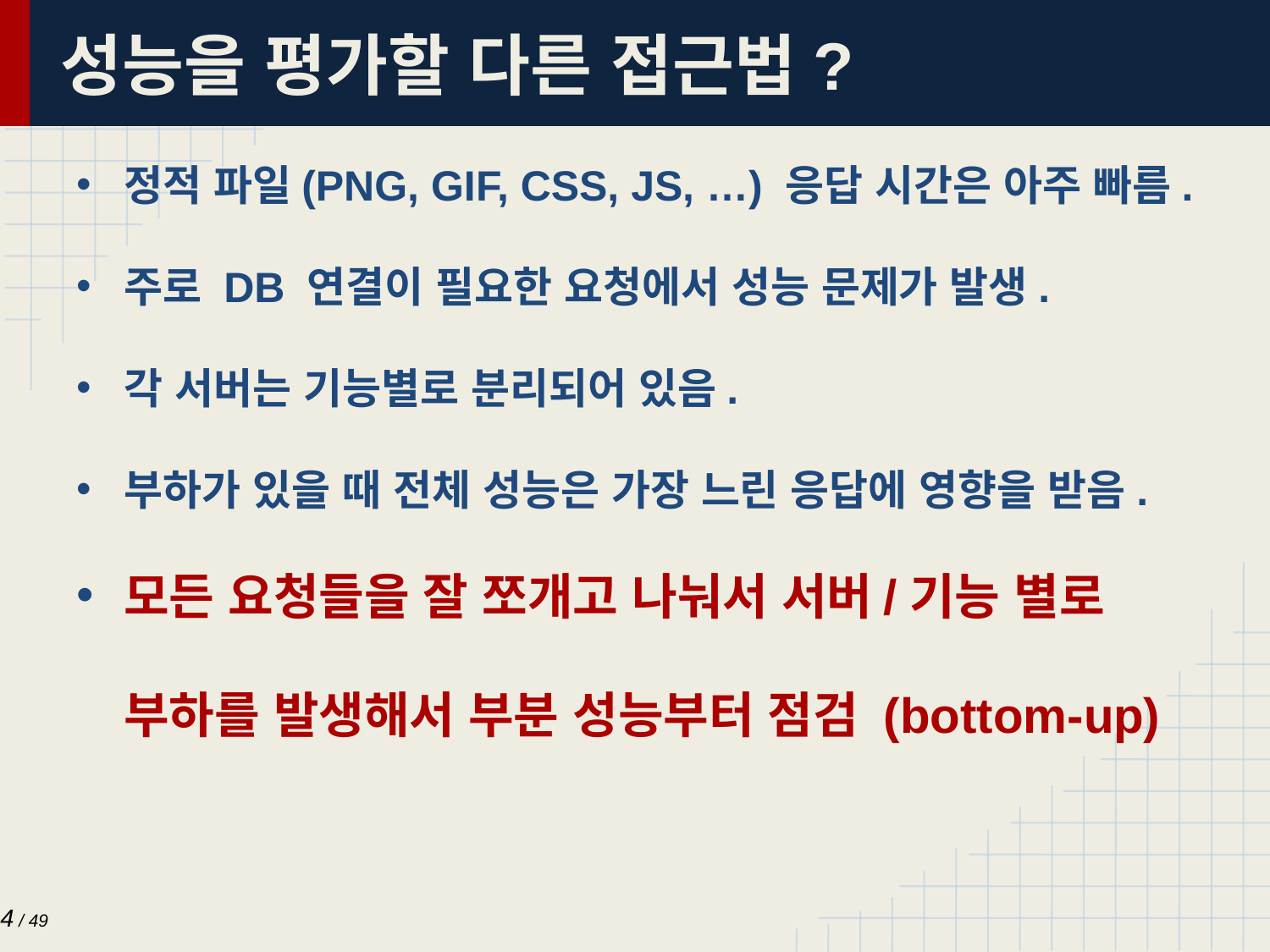

# 성능을 평가할 다른 접근법?
정적 파일(PNG, GIF, CSS, JS, …) 응답 시간은 아주 빠름.

주로 DB 연결이 필요한 요청에서 성능 문제가 발생.

각 서버는 기능별로 분리되어 있음.

부하가 있을 때 전체 성능은 가장 느린 응답에 영향을 받음.

모든 요청들을 잘 쪼개고 나눠서 서버/기능 별로
부하를 발생해서 부분 성능부터 점검 (bottom-up)